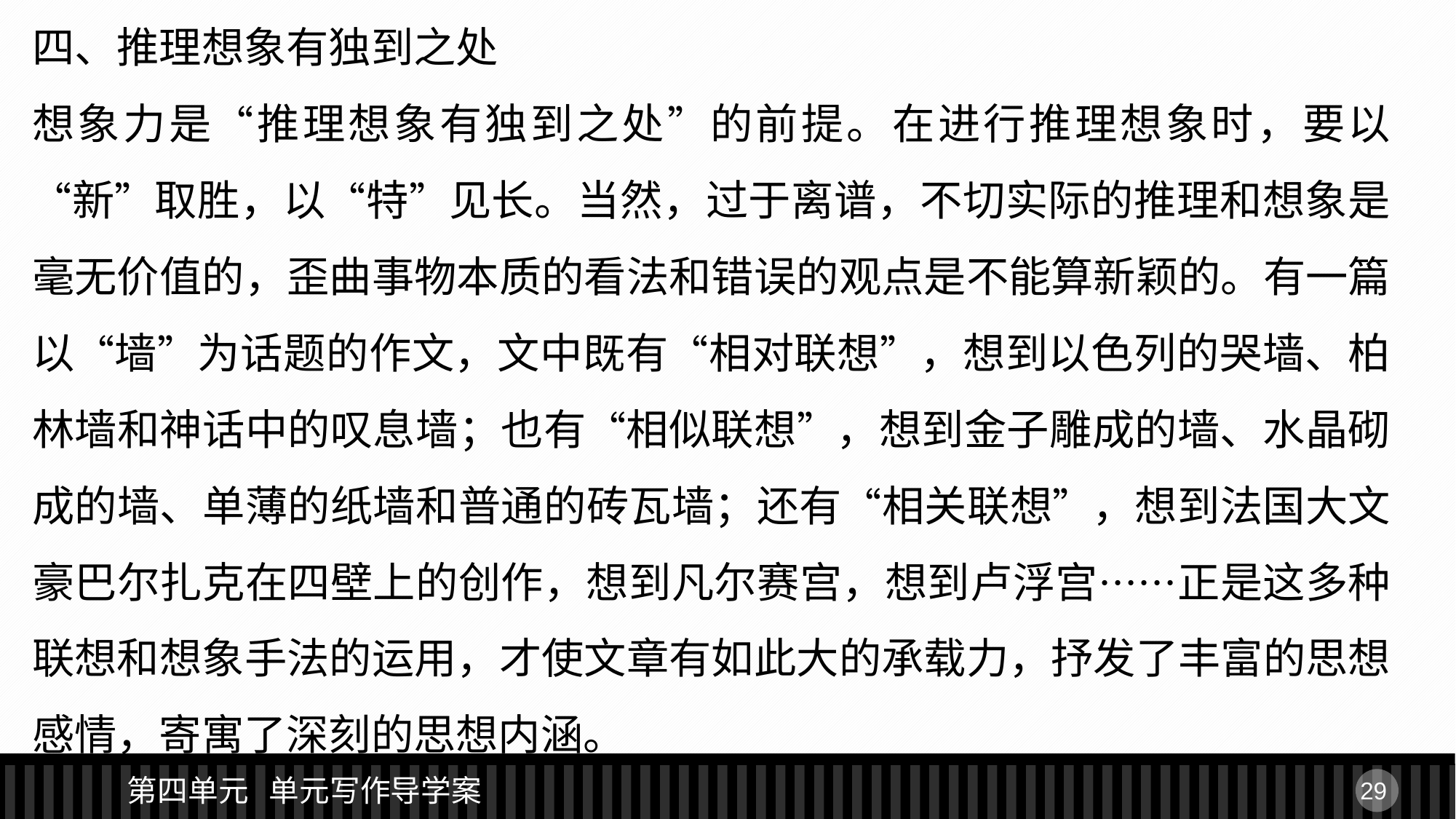

四、推理想象有独到之处
想象力是“推理想象有独到之处”的前提。在进行推理想象时，要以“新”取胜，以“特”见长。当然，过于离谱，不切实际的推理和想象是毫无价值的，歪曲事物本质的看法和错误的观点是不能算新颖的。有一篇以“墙”为话题的作文，文中既有“相对联想”，想到以色列的哭墙、柏林墙和神话中的叹息墙；也有“相似联想”，想到金子雕成的墙、水晶砌成的墙、单薄的纸墙和普通的砖瓦墙；还有“相关联想”，想到法国大文豪巴尔扎克在四壁上的创作，想到凡尔赛宫，想到卢浮宫……正是这多种联想和想象手法的运用，才使文章有如此大的承载力，抒发了丰富的思想感情，寄寓了深刻的思想内涵。